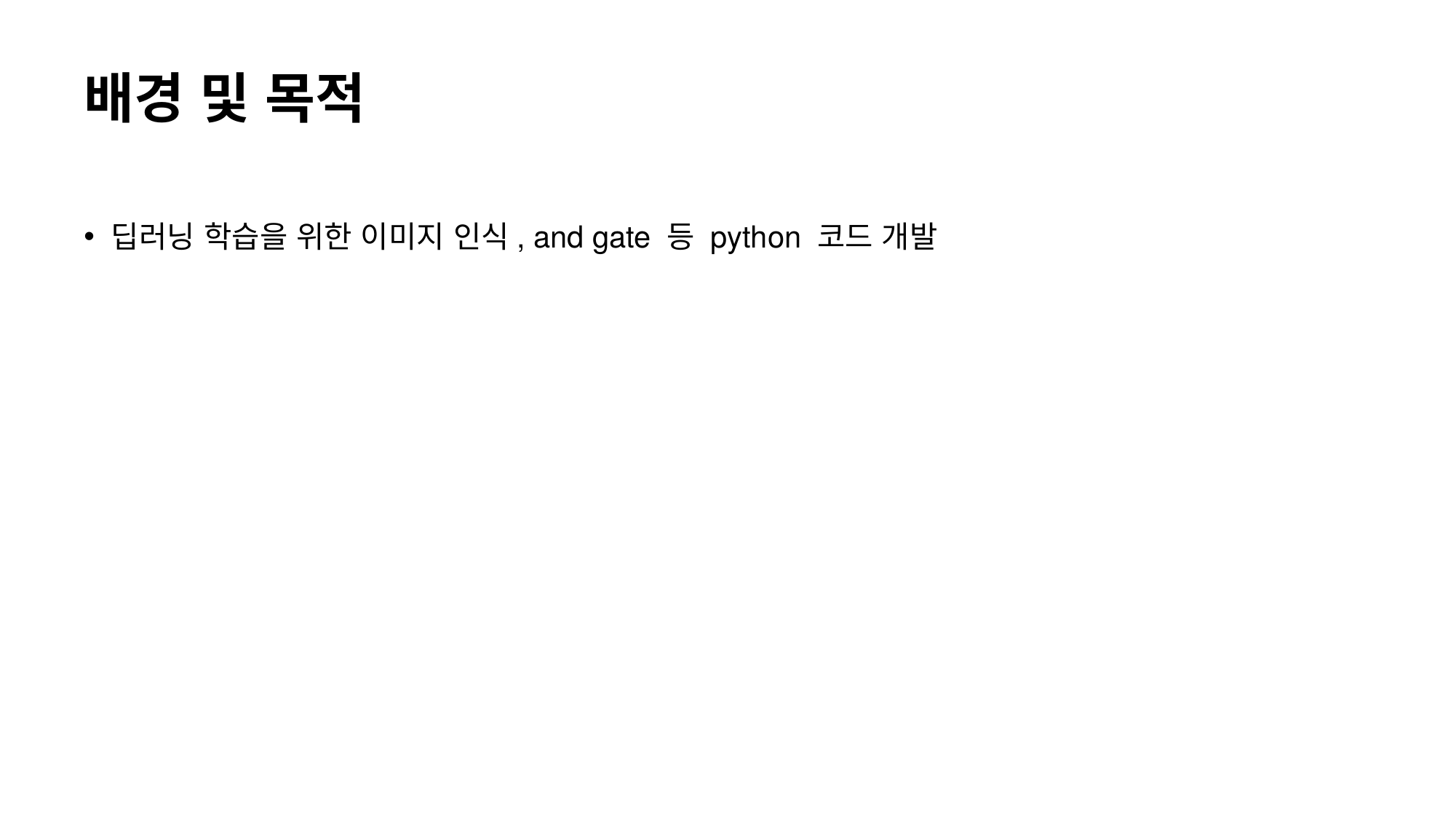

# 배경 및 목적
딥러닝 학습을 위한 이미지 인식, and gate 등 python 코드 개발